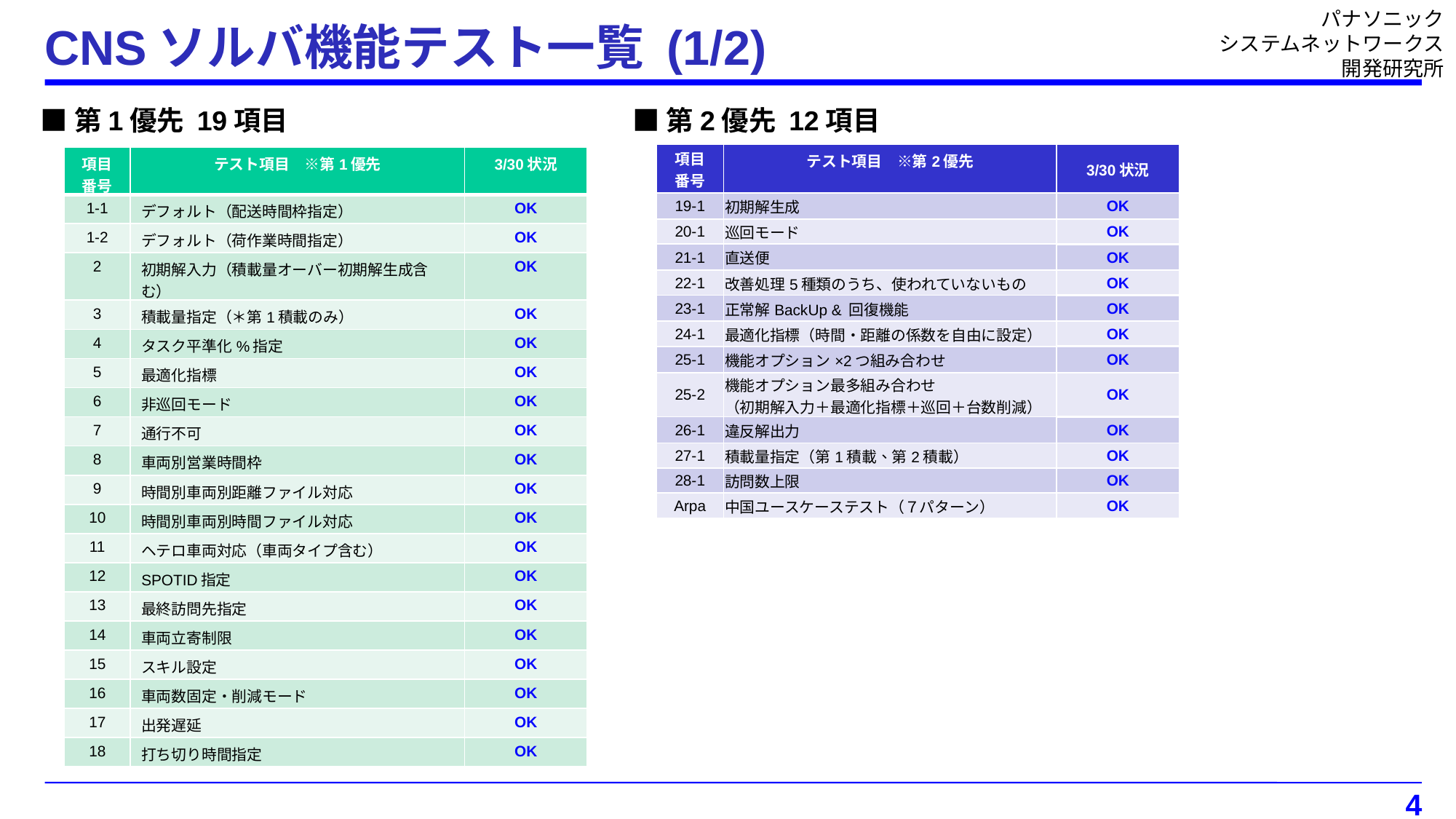

# CNSソルバ機能テスト一覧 (1/2)
■第1優先 19項目
■第2優先 12項目
| 項目 番号 | テスト項目　※第2優先 | 3/30状況 |
| --- | --- | --- |
| 19-1 | 初期解生成 | OK |
| 20-1 | 巡回モード | OK |
| 21-1 | 直送便 | OK |
| 22-1 | 改善処理5種類のうち、使われていないもの | OK |
| 23-1 | 正常解BackUp & 回復機能 | OK |
| 24-1 | 最適化指標（時間・距離の係数を自由に設定） | OK |
| 25-1 | 機能オプション×2つ組み合わせ | OK |
| 25-2 | 機能オプション最多組み合わせ （初期解入力＋最適化指標＋巡回＋台数削減） | OK |
| 26-1 | 違反解出力 | OK |
| 27-1 | 積載量指定（第1積載、第2積載） | OK |
| 28-1 | 訪問数上限 | OK |
| Arpa | 中国ユースケーステスト（７パターン） | OK |
| 項目番号 | テスト項目　※第1優先 | 3/30状況 |
| --- | --- | --- |
| 1-1 | デフォルト（配送時間枠指定） | OK |
| 1-2 | デフォルト（荷作業時間指定） | OK |
| 2 | 初期解入力（積載量オーバー初期解生成含む） | OK |
| 3 | 積載量指定（＊第1積載のみ） | OK |
| 4 | タスク平準化%指定 | OK |
| 5 | 最適化指標 | OK |
| 6 | 非巡回モード | OK |
| 7 | 通行不可 | OK |
| 8 | 車両別営業時間枠 | OK |
| 9 | 時間別車両別距離ファイル対応 | OK |
| 10 | 時間別車両別時間ファイル対応 | OK |
| 11 | ヘテロ車両対応（車両タイプ含む） | OK |
| 12 | SPOTID指定 | OK |
| 13 | 最終訪問先指定 | OK |
| 14 | 車両立寄制限 | OK |
| 15 | スキル設定 | OK |
| 16 | 車両数固定・削減モード | OK |
| 17 | 出発遅延 | OK |
| 18 | 打ち切り時間指定 | OK |